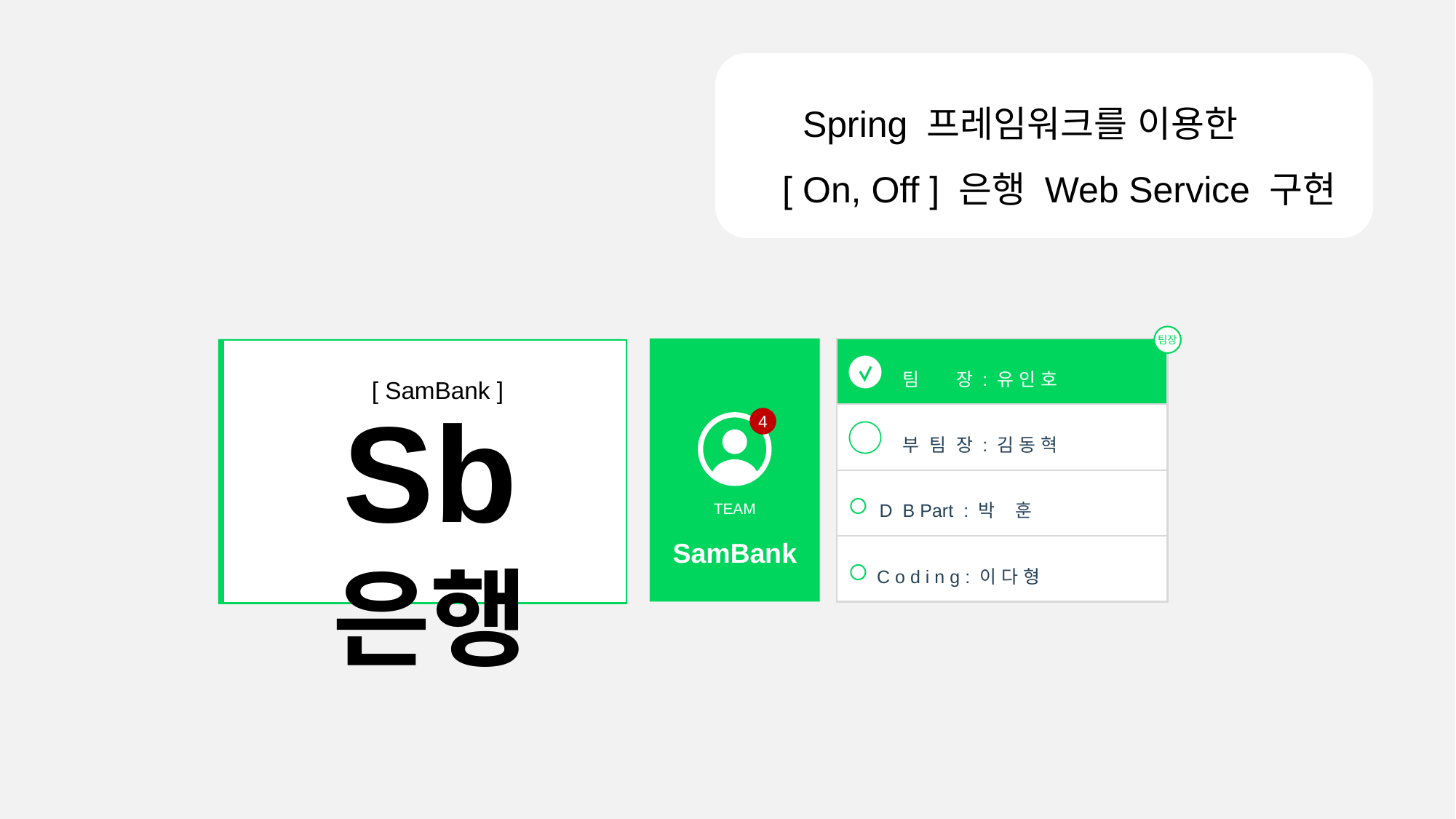

Spring 프레임워크를 이용한
[ On, Off ] 은행 Web Service 구현
팀장

TEAM

SamBank
4

● 팀	장 : 유 인 호

[ SamBank ]
Sb 은행
○ 부  팀  장 : 김 동 혁
○ D  B Part  : 박    훈
○ C o d i n g : 이 다 형